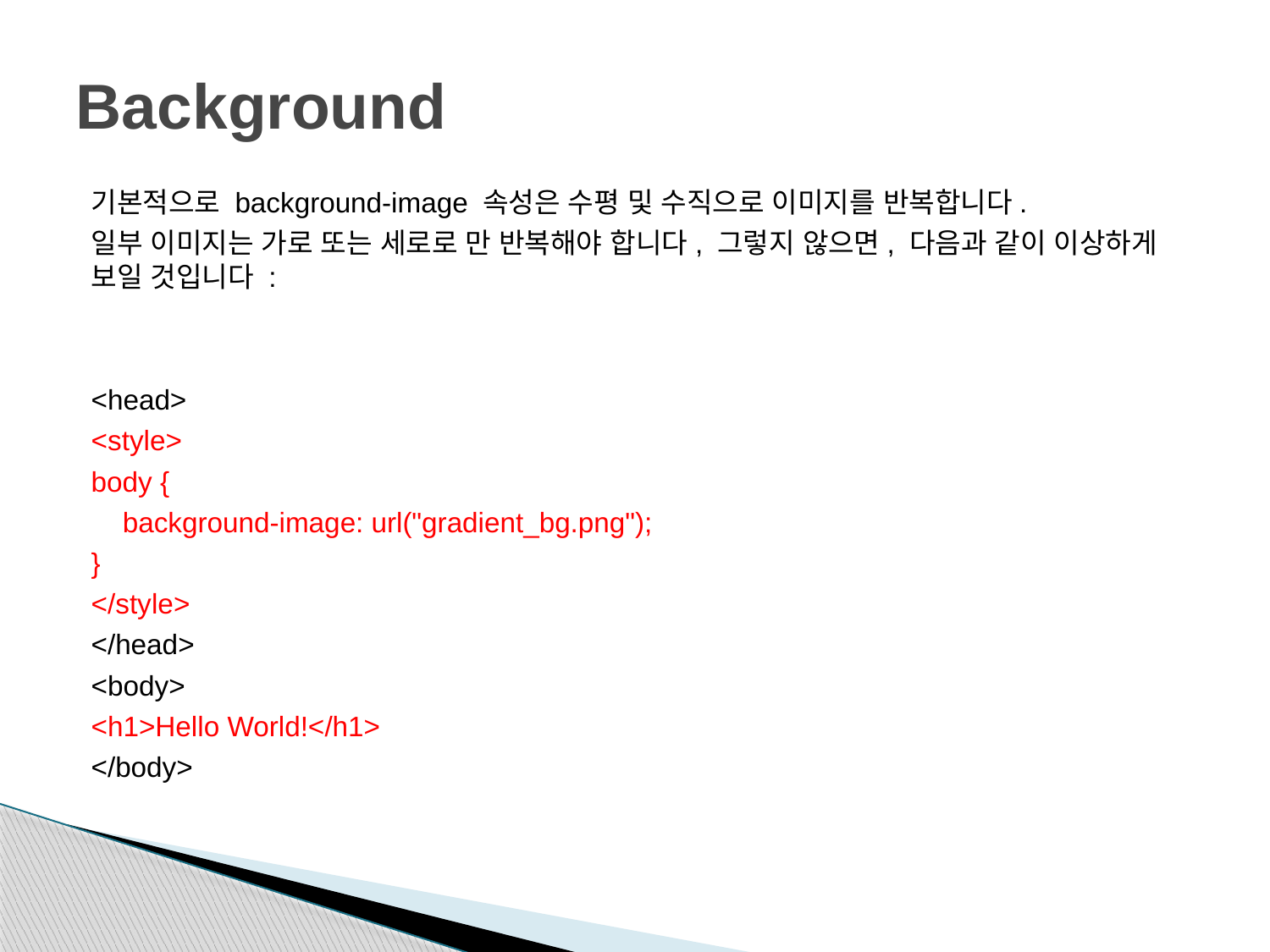

# Background
기본적으로 background-image 속성은 수평 및 수직으로 이미지를 반복합니다.
일부 이미지는 가로 또는 세로로 만 반복해야 합니다, 그렇지 않으면, 다음과 같이 이상하게 보일 것입니다 :

<head>
<style>
body {
    background-image: url("gradient_bg.png");
}
</style>
</head>
<body>
<h1>Hello World!</h1>
</body>